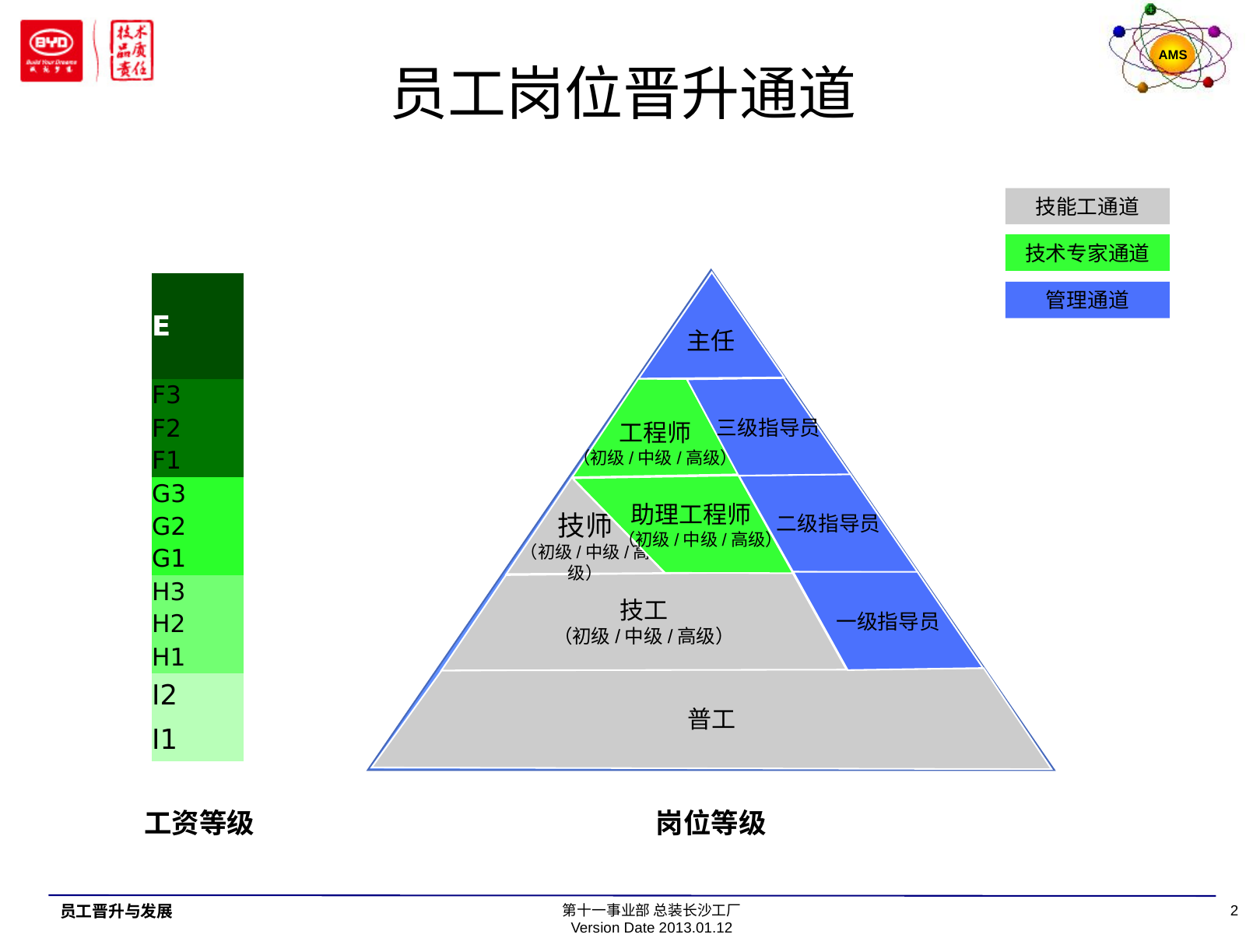

# 员工岗位晋升通道
技能工通道
技术专家通道

主任
| E |
| --- |
| F3 |
| F2 |
| F1 |
| G3 |
| G2 |
| G1 |
| H3 |
| H2 |
| H1 |
| I2 |
| I1 |
管理通道
三级指导员

工程师
（初级/中级/高级）
二级指导员
  助理工程师
        （初级/中级/高级）

技师
（初级/中级/高级）
一级指导员
技工
（初级/中级/高级）
普工
工资等级
岗位等级